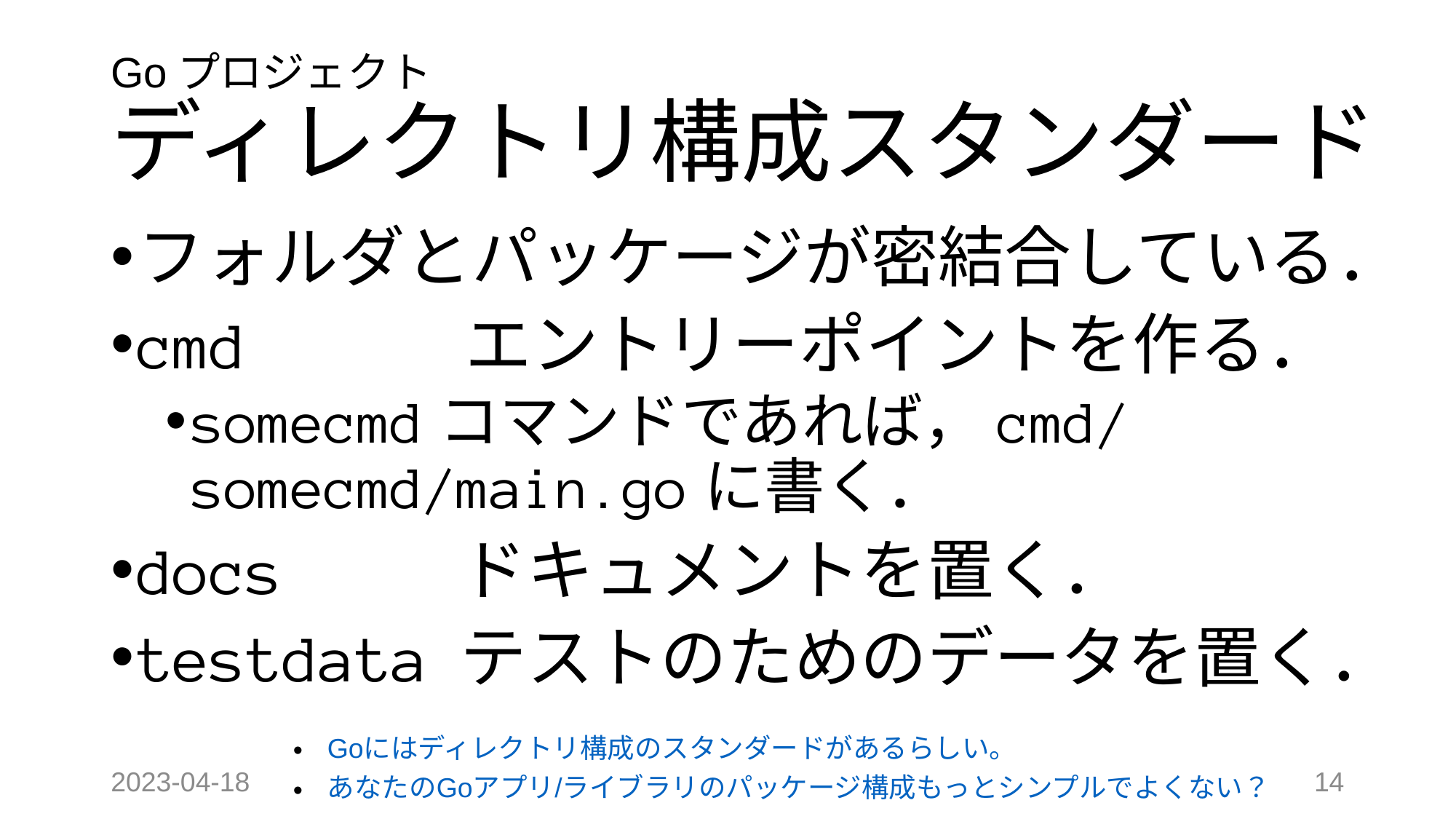

# Goプロジェクト ディレクトリ構成スタンダード
フォルダとパッケージが密結合している．
cmd	エントリーポイントを作る．
somecmdコマンドであれば，cmd/somecmd/main.goに書く．
docs	ドキュメントを置く．
testdata	テストのためのデータを置く．
Goにはディレクトリ構成のスタンダードがあるらしい。
あなたのGoアプリ/ライブラリのパッケージ構成もっとシンプルでよくない？
2023-04-18
14